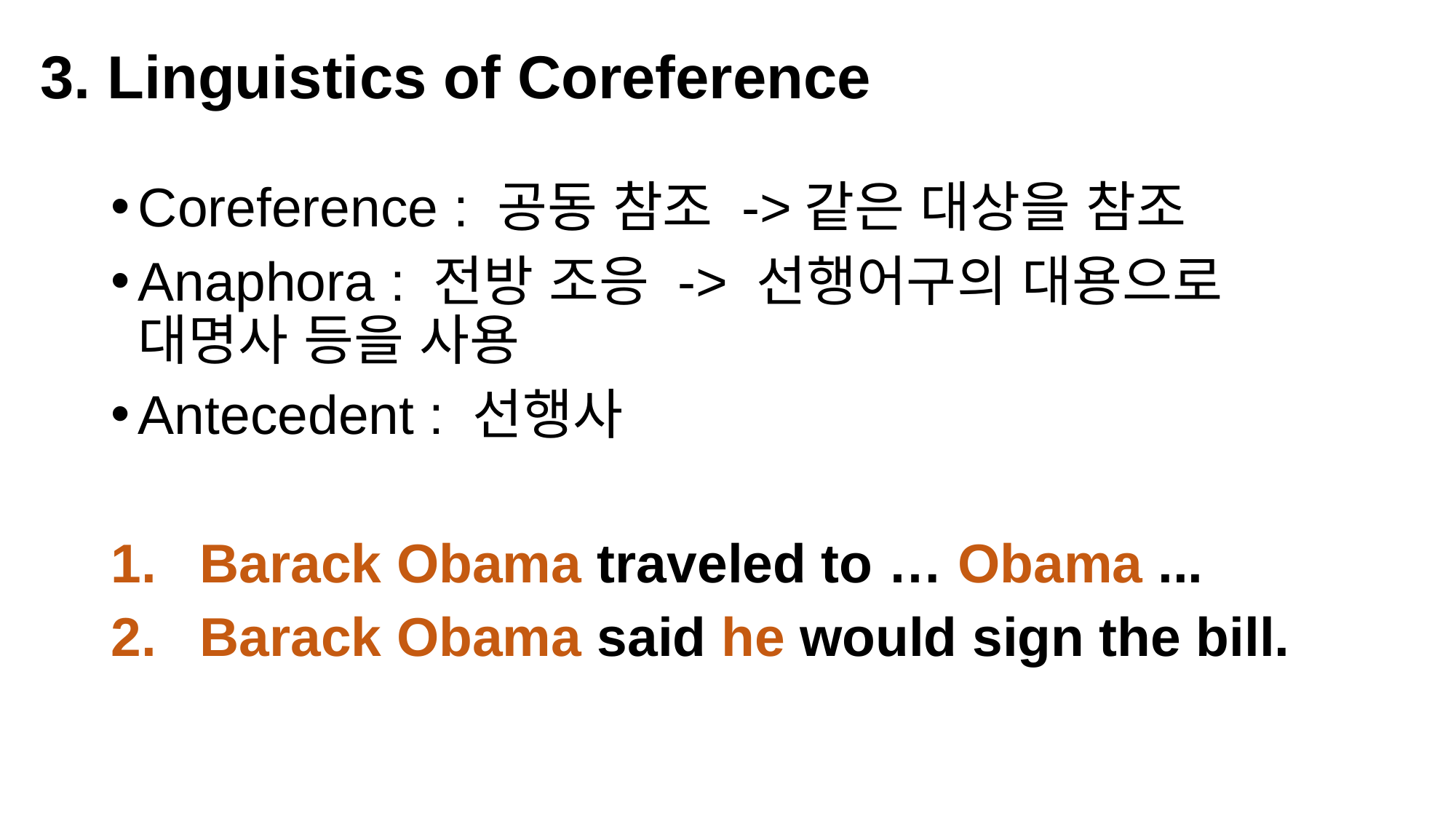

# 3. Linguistics of Coreference
Coreference : 공동 참조 ->같은 대상을 참조
Anaphora : 전방 조응 -> 선행어구의 대용으로 대명사 등을 사용
Antecedent : 선행사

Barack Obama traveled to … Obama ...
Barack Obama said he would sign the bill.